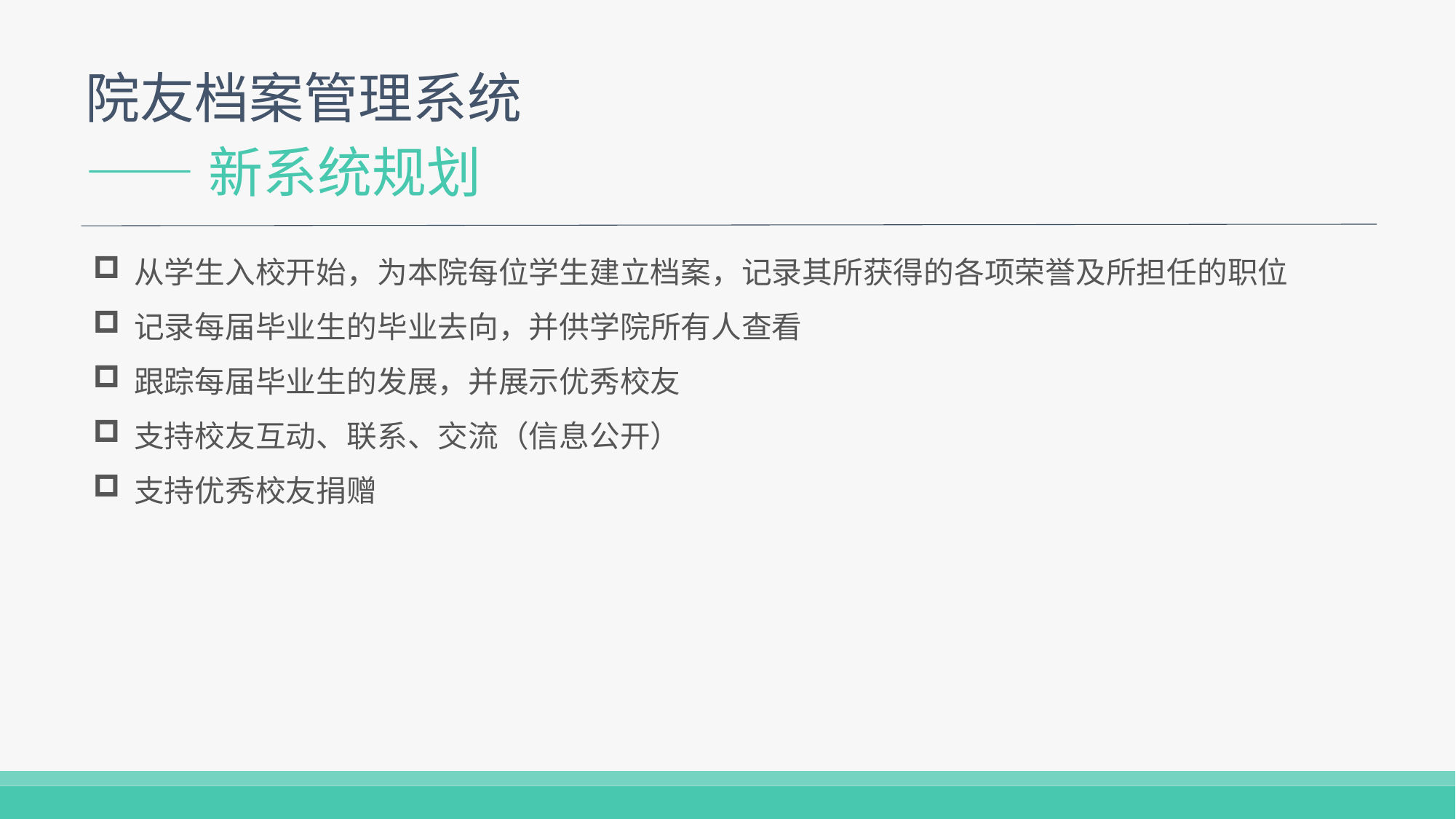

院友档案管理系统
——新系统规划
从学生入校开始，为本院每位学生建立档案，记录其所获得的各项荣誉及所担任的职位
记录每届毕业生的毕业去向，并供学院所有人查看
跟踪每届毕业生的发展，并展示优秀校友
支持校友互动、联系、交流（信息公开）
支持优秀校友捐赠